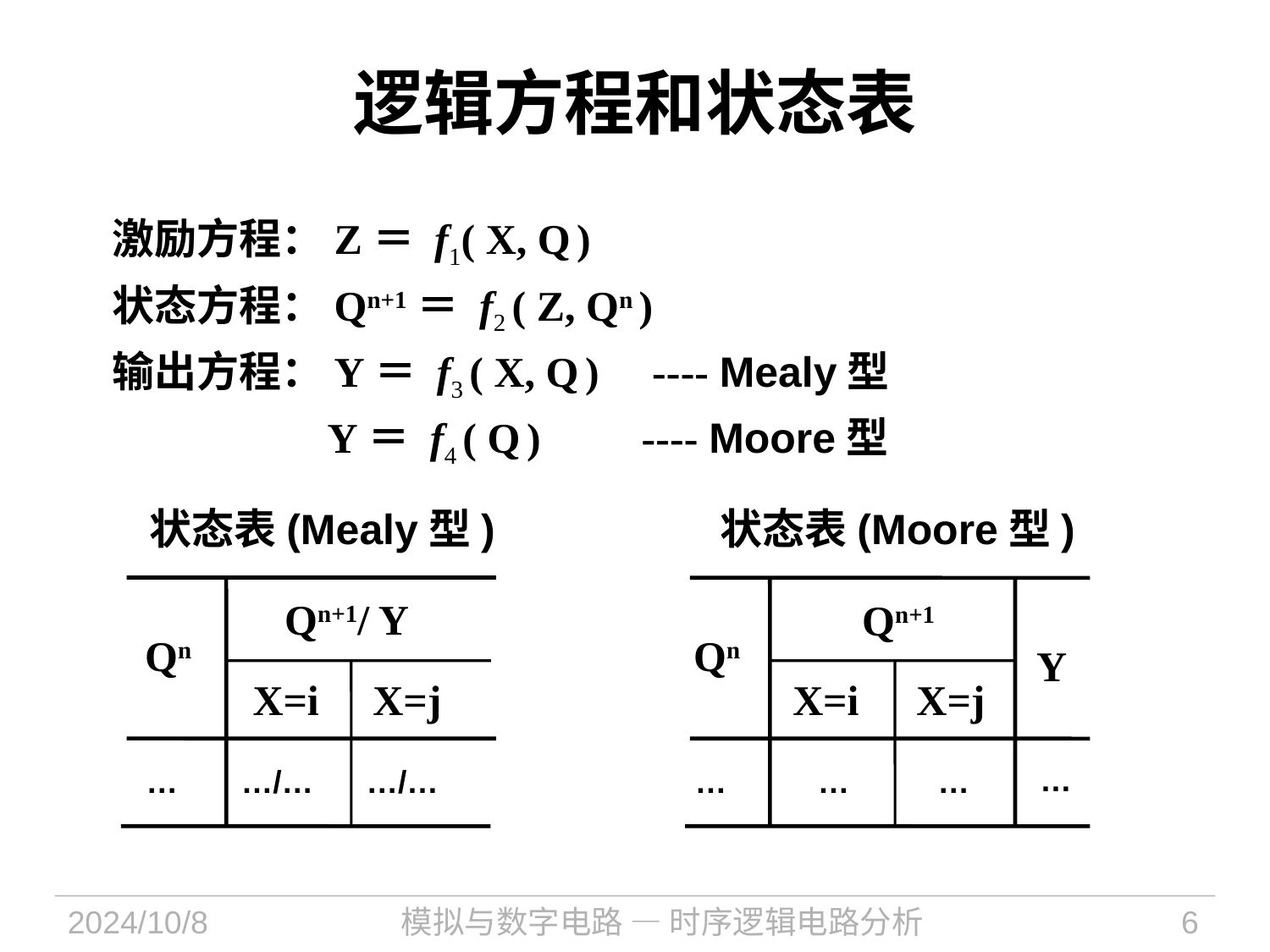

# 逻辑方程和状态表
激励方程：Z＝ f1( X, Q )
状态方程：Qn+1＝ f2 ( Z, Qn )
输出方程：Y＝ f3 ( X, Q )     ---- Mealy型
                     Y＝ f4 ( Q )          ---- Moore型
 状态表(Mealy型)
 状态表(Moore型)

Qn+1
Qn
Y

X=i
X=j
…
…
…
…

Qn+1/ Y
Qn

X=i
X=j
…
…/…
…/…
2024/10/8
模拟与数字电路 — 时序逻辑电路分析
6